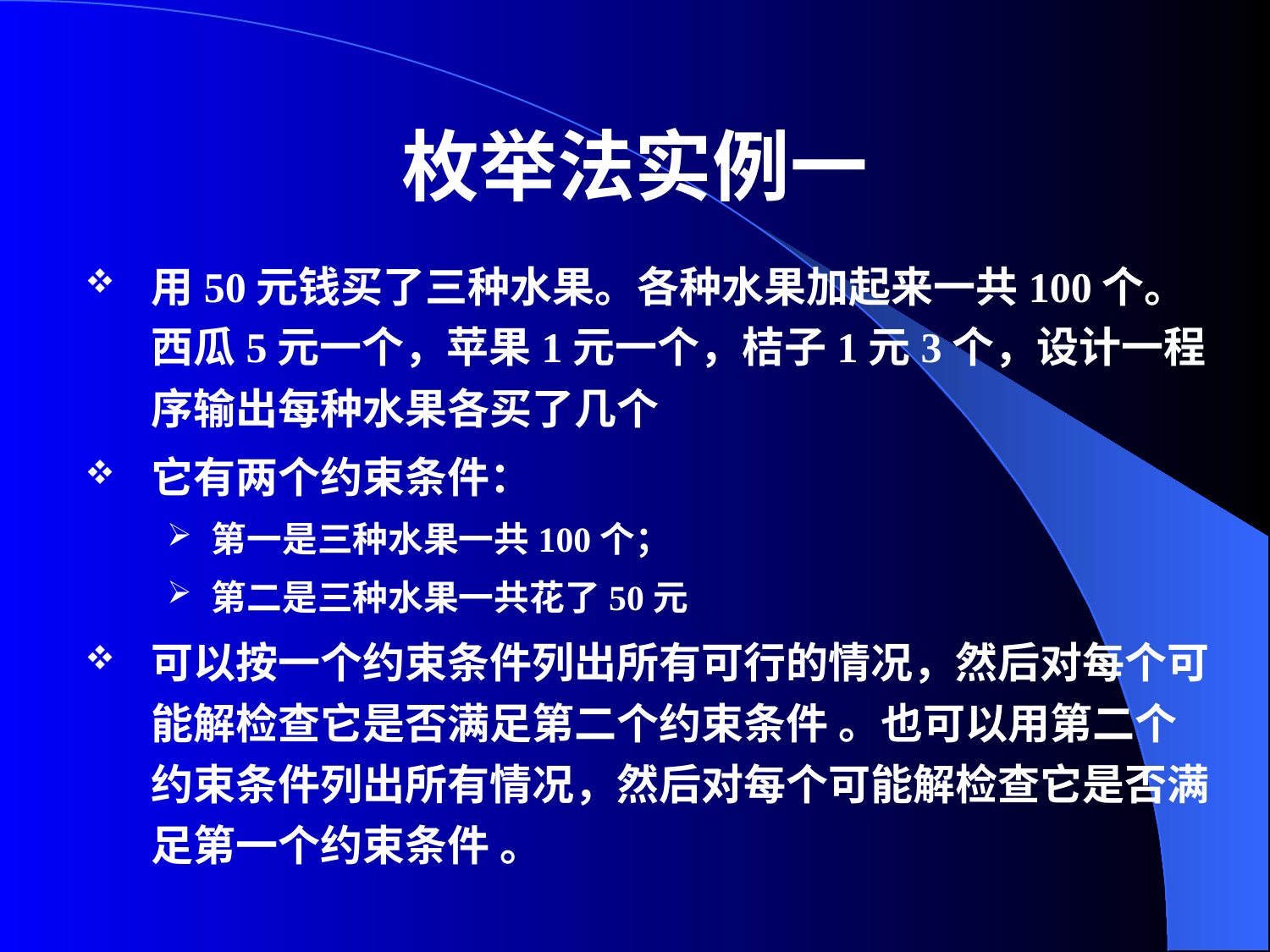

# 枚举法实例一
用50元钱买了三种水果。各种水果加起来一共100个。西瓜5元一个，苹果1元一个，桔子1元3个，设计一程序输出每种水果各买了几个
它有两个约束条件：
第一是三种水果一共100个；
第二是三种水果一共花了50元
可以按一个约束条件列出所有可行的情况，然后对每个可能解检查它是否满足第二个约束条件 。也可以用第二个约束条件列出所有情况，然后对每个可能解检查它是否满足第一个约束条件 。